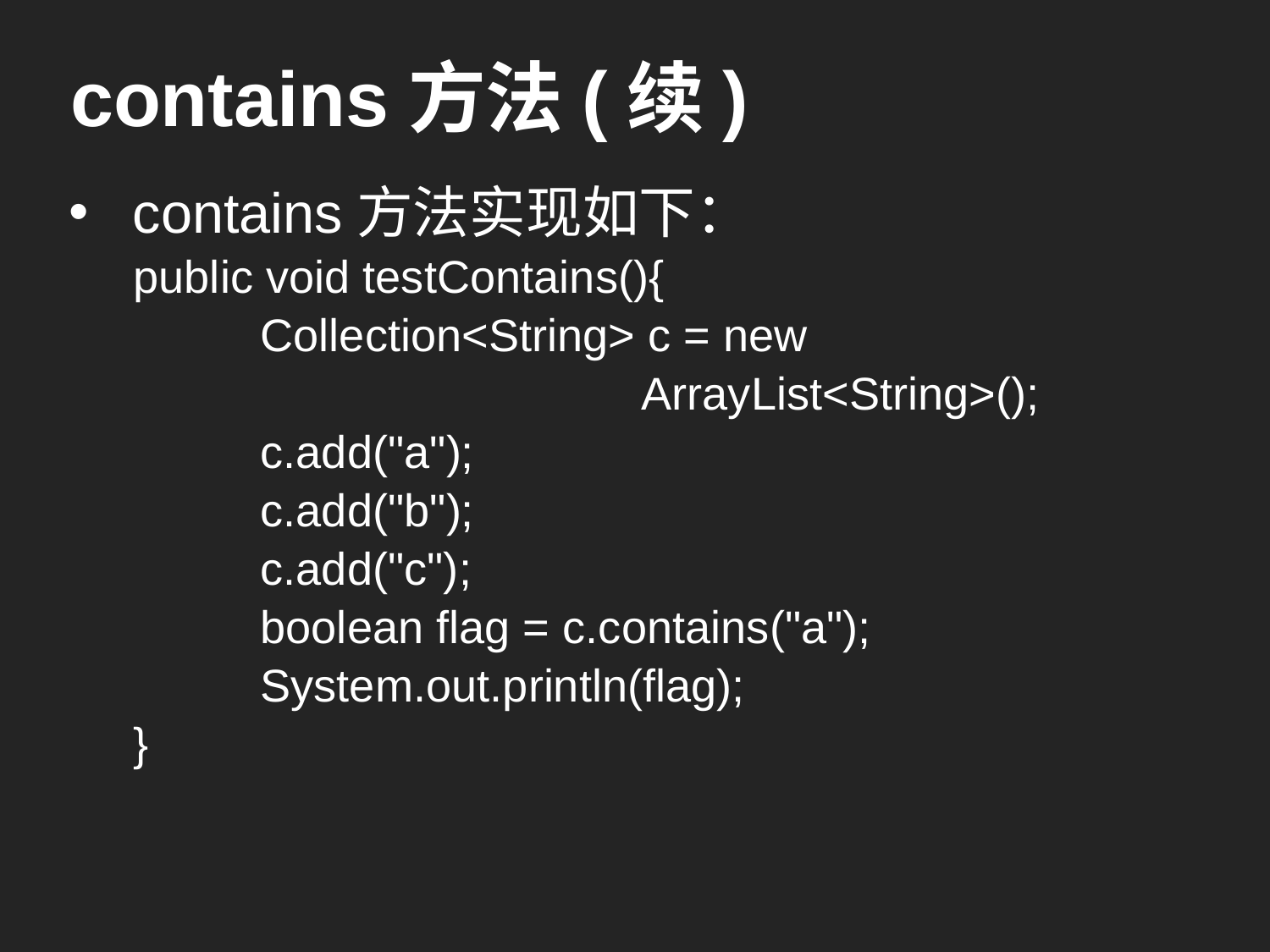

# contains方法(续)
contains方法实现如下：
public void testContains(){
	Collection<String> c = new
				ArrayList<String>();
	c.add("a");
	c.add("b");
	c.add("c");
	boolean flag = c.contains("a");
	System.out.println(flag);
}